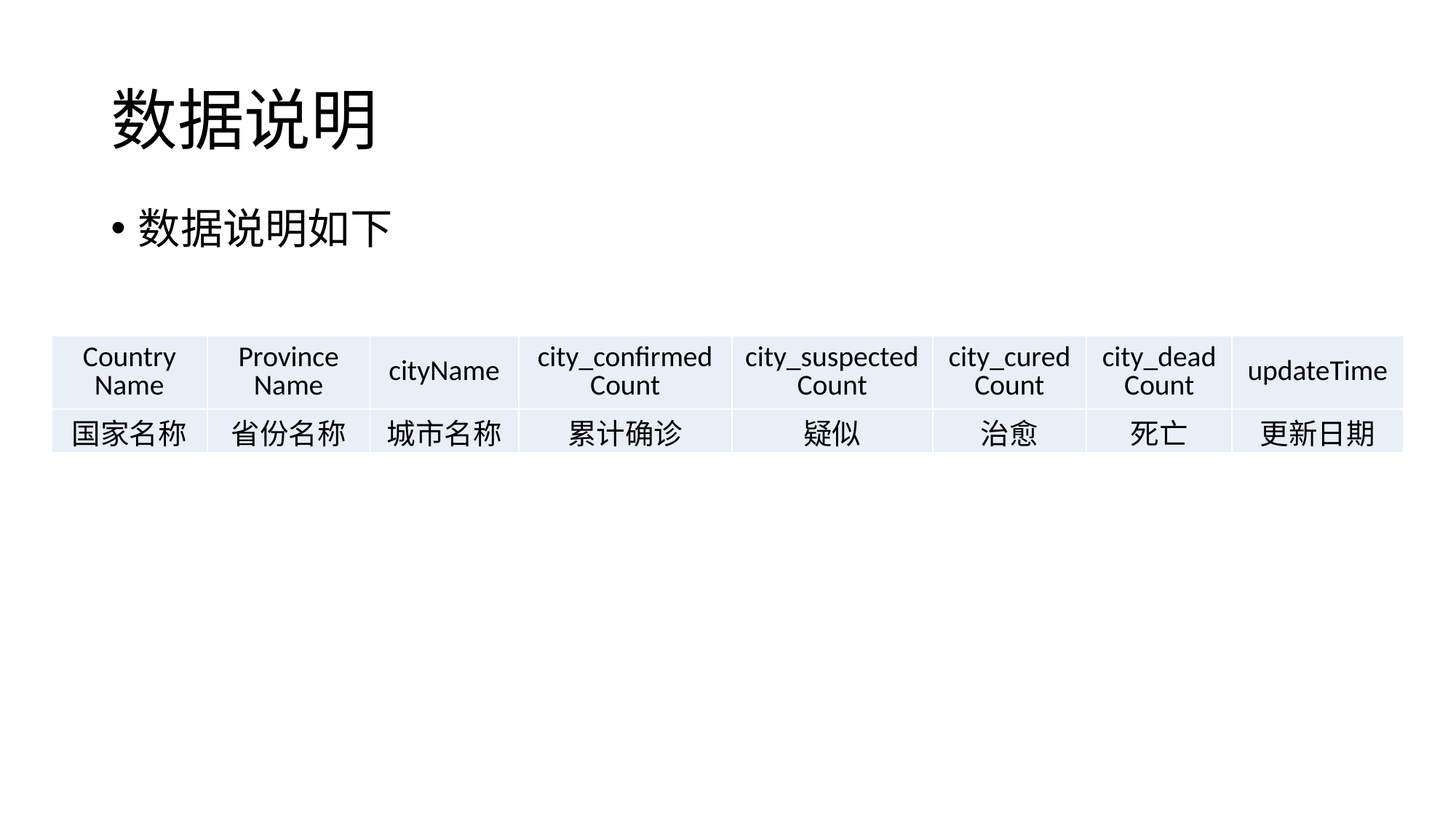

# 数据说明
数据说明如下
| Country Name | Province Name | cityName | city\_confirmed Count | city\_suspected Count | city\_cured Count | city\_dead Count | updateTime |
| --- | --- | --- | --- | --- | --- | --- | --- |
| 国家名称 | 省份名称 | 城市名称 | 累计确诊 | 疑似 | 治愈 | 死亡 | 更新日期 |